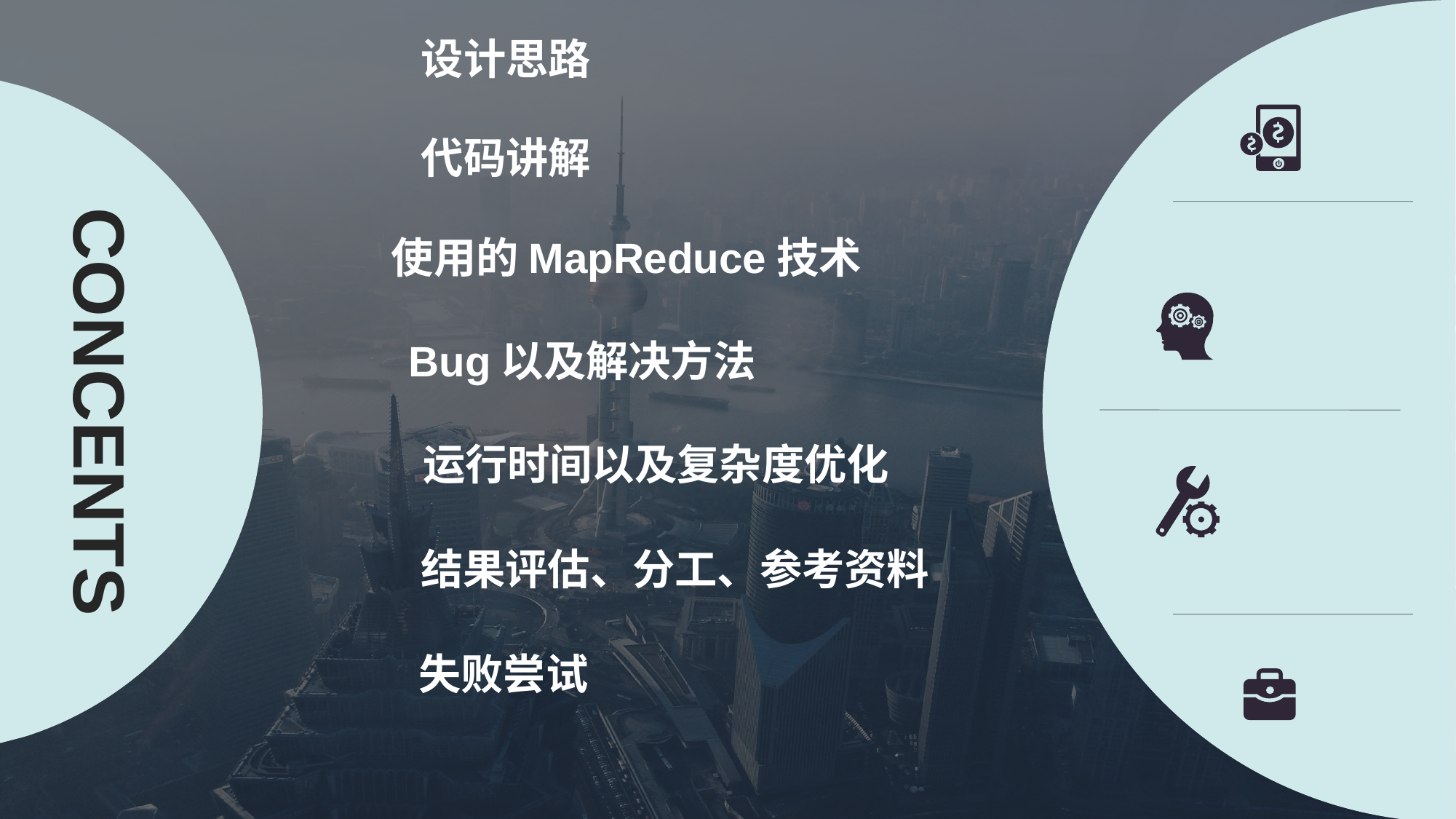

设计思路

代码讲解

使用的MapReduce技术

Bug以及解决方法
CONCENTS

运行时间以及复杂度优化

结果评估、分工、参考资料

失败尝试